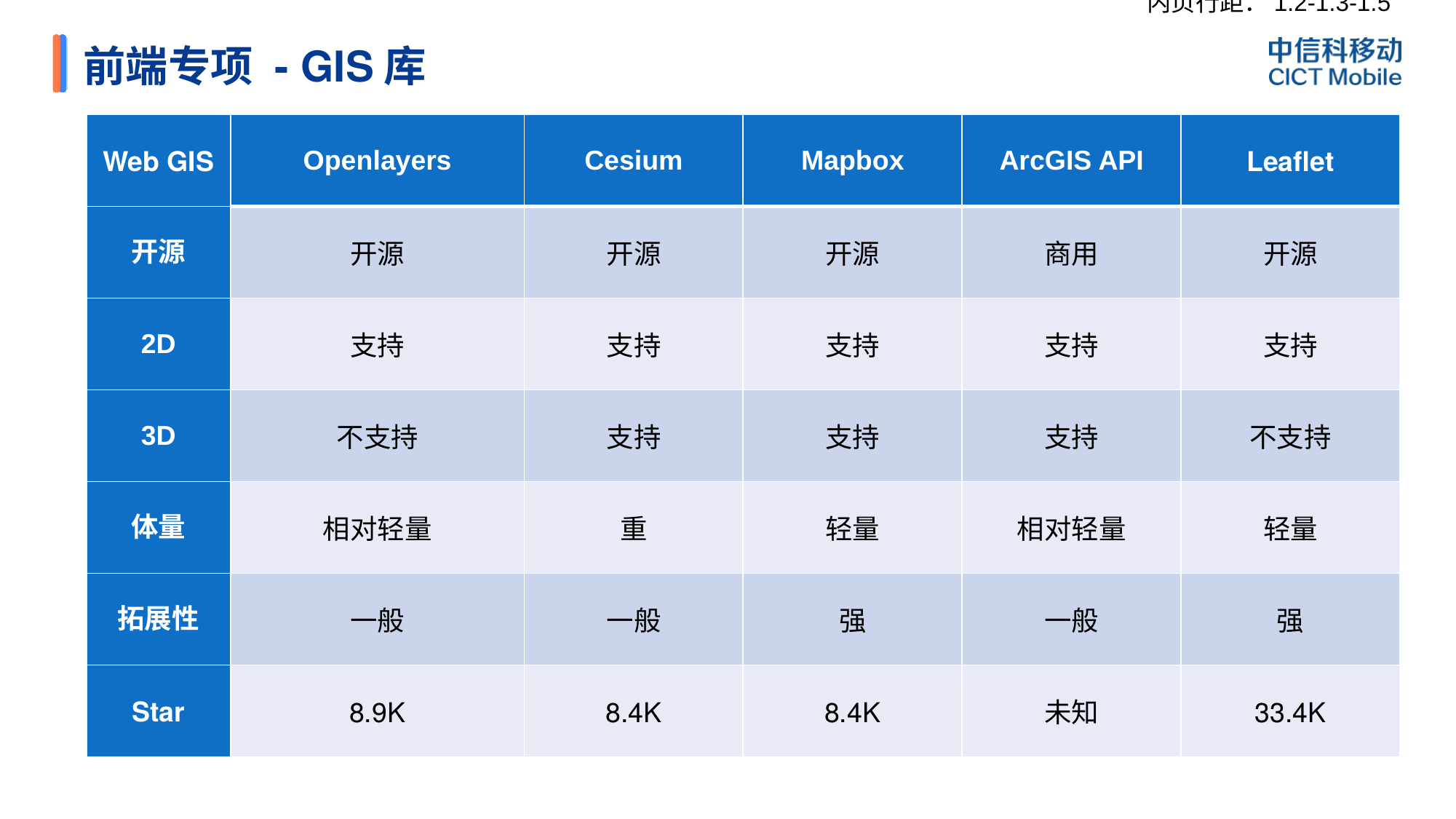

# 前端专项 - GIS库
| Web GIS | Openlayers | Cesium | Mapbox | ArcGIS API | Leaflet |
| --- | --- | --- | --- | --- | --- |
| 开源 | 开源 | 开源 | 开源 | 商用 | 开源 |
| 2D | 支持 | 支持 | 支持 | 支持 | 支持 |
| 3D | 不支持 | 支持 | 支持 | 支持 | 不支持 |
| 体量 | 相对轻量 | 重 | 轻量 | 相对轻量 | 轻量 |
| 拓展性 | 一般 | 一般 | 强 | 一般 | 强 |
| Star | 8.9K | 8.4K | 8.4K | 未知 | 33.4K |
01

9